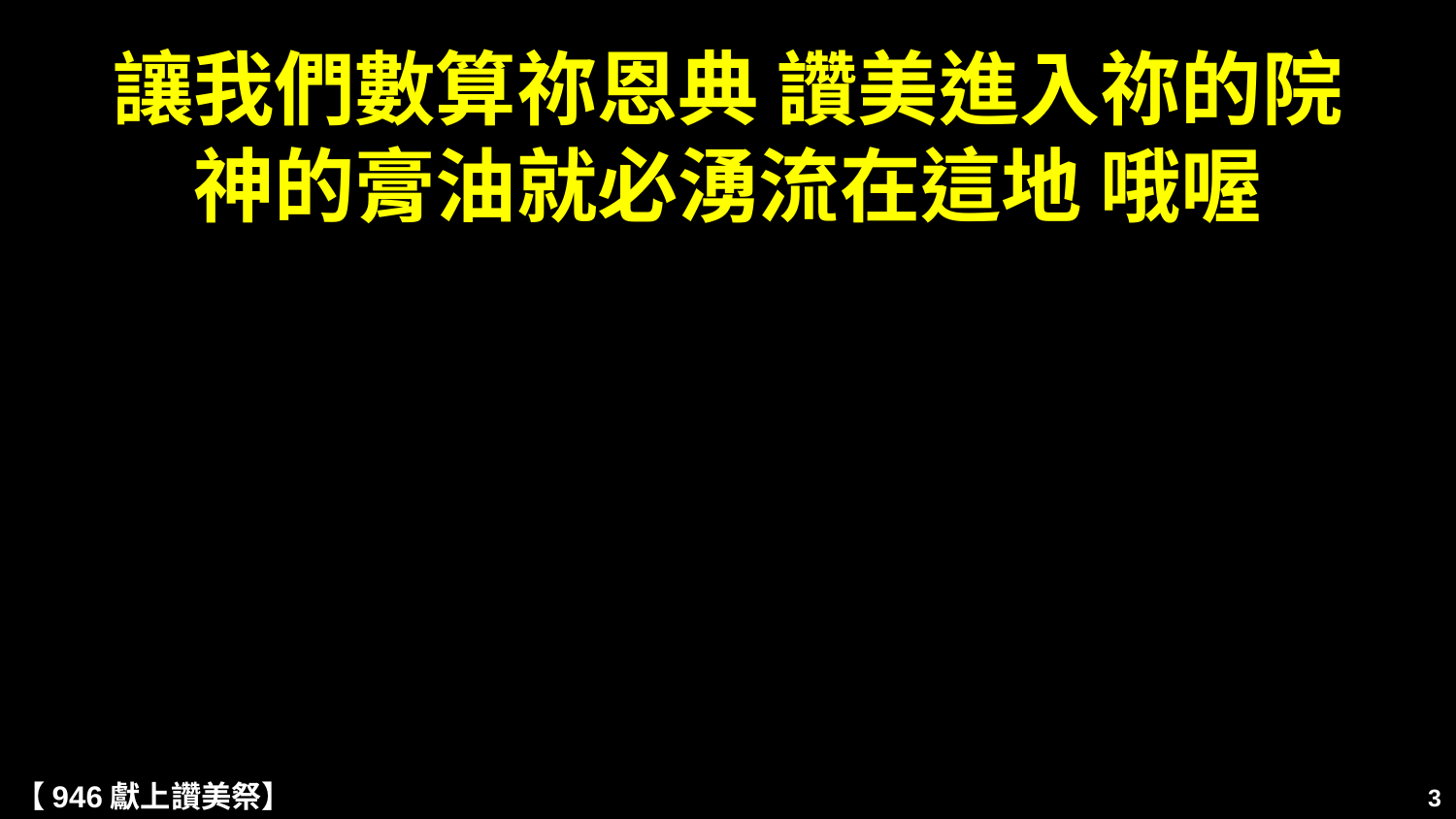

讓我們數算祢恩典 讚美進入祢的院
神的膏油就必湧流在這地 哦喔
【946獻上讚美祭】
3